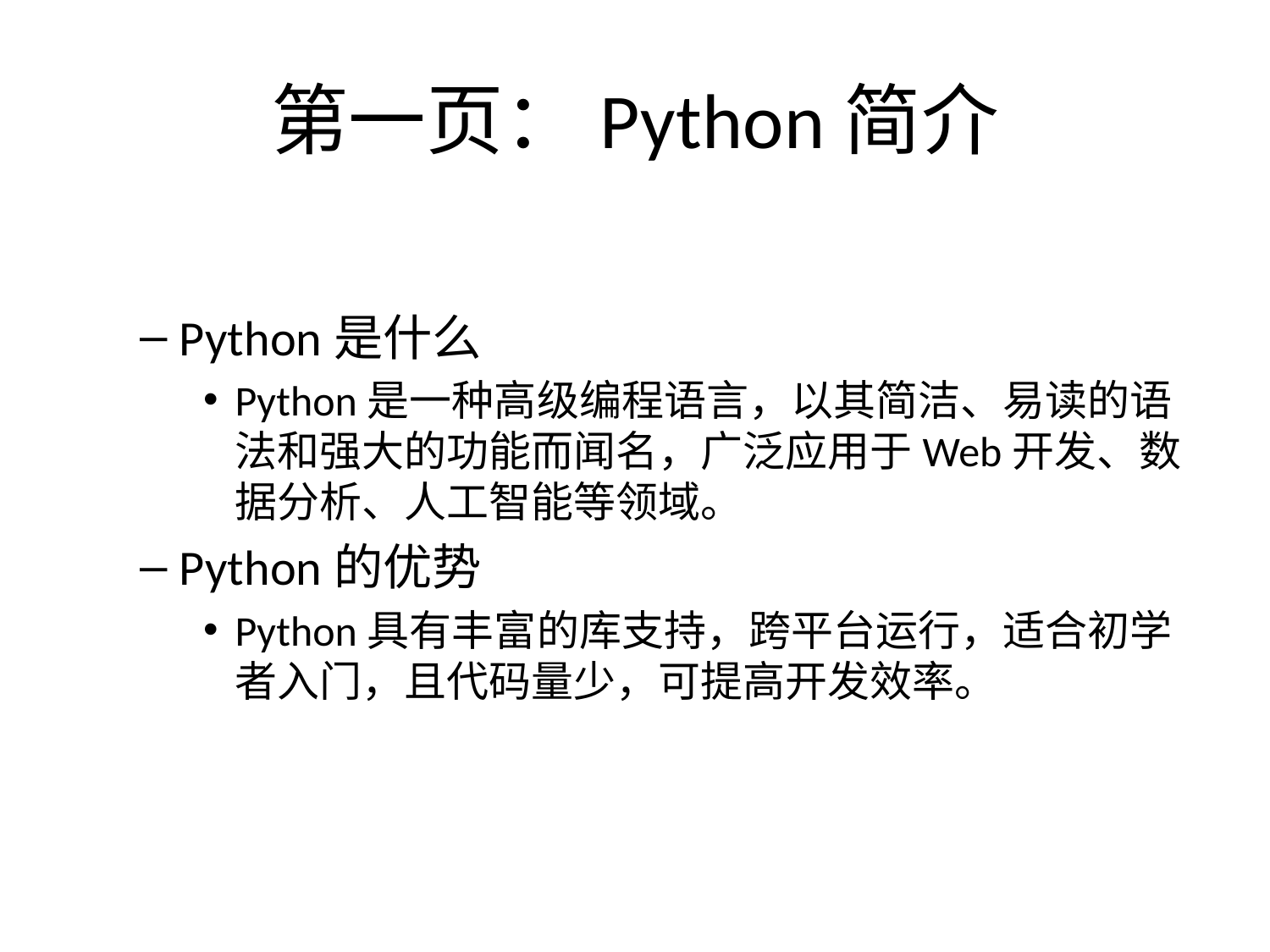

# 第一页：Python简介

Python是什么
Python是一种高级编程语言，以其简洁、易读的语法和强大的功能而闻名，广泛应用于Web开发、数据分析、人工智能等领域。
Python的优势
Python具有丰富的库支持，跨平台运行，适合初学者入门，且代码量少，可提高开发效率。